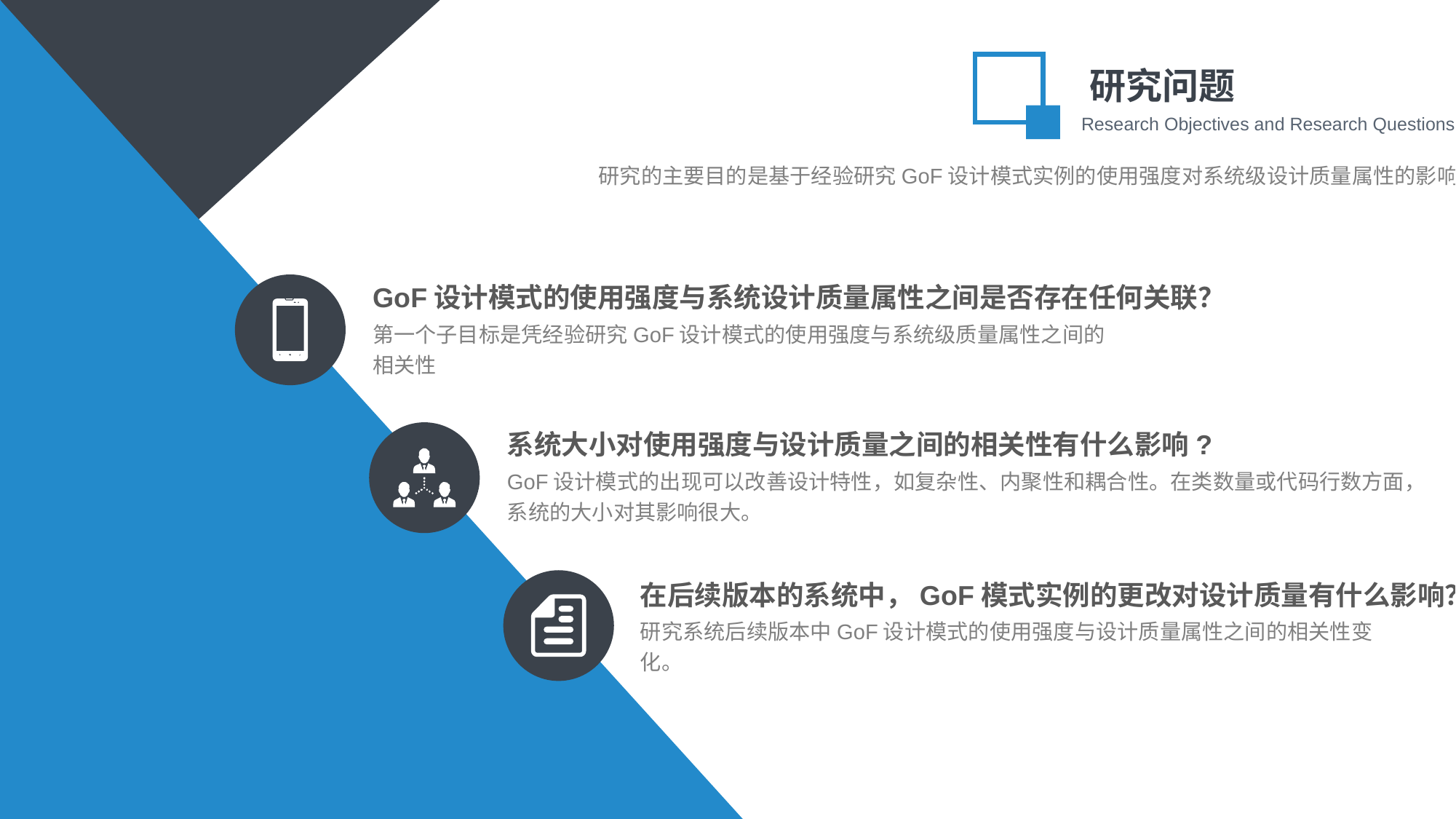

研究问题

Research Objectives and Research Questions
研究的主要目的是基于经验研究GoF设计模式实例的使用强度对系统级设计质量属性的影响
GoF设计模式的使用强度与系统设计质量属性之间是否存在任何关联？
第一个子目标是凭经验研究GoF设计模式的使用强度与系统级质量属性之间的相关性

系统大小对使用强度与设计质量之间的相关性有什么影响?
GoF设计模式的出现可以改善设计特性，如复杂性、内聚性和耦合性。在类数量或代码行数方面，系统的大小对其影响很大。

在后续版本的系统中，GoF模式实例的更改对设计质量有什么影响？
研究系统后续版本中GoF设计模式的使用强度与设计质量属性之间的相关性变化。